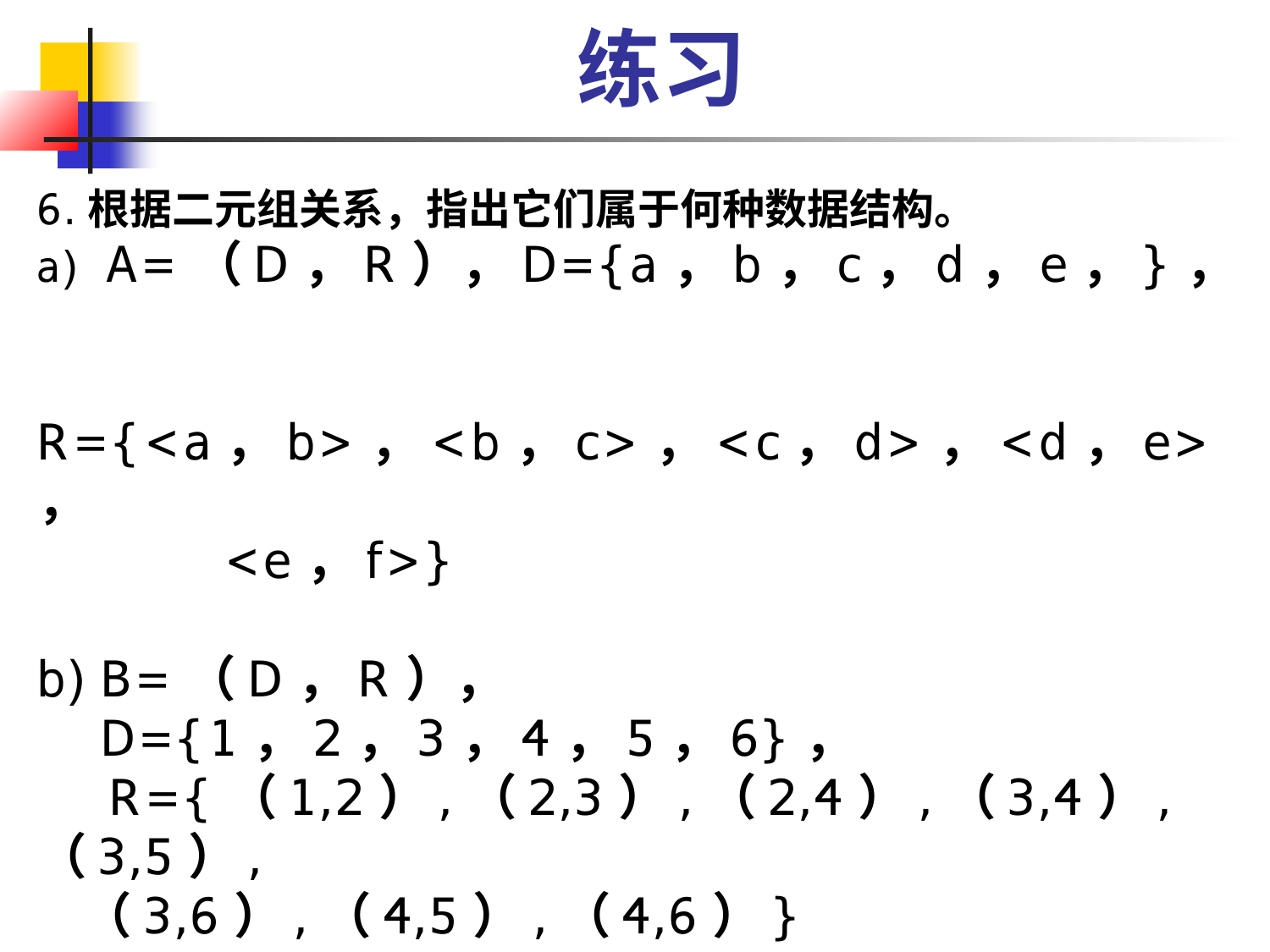

练习
6.根据二元组关系，指出它们属于何种数据结构。
a)  A=（D，R），D={a，b，c，d，e，}，
     R={<a，b>，<b，c>，<c，d>，<d，e>，
             <e，f>}

B=（D，R）， D={1，2，3，4，5，6}，
     R={（1,2）,（2,3）,（2,4）,（3,4）,（3,5）,
   （3,6）,（4,5）,（4,6）}

C=（D，R）， D={a，b，c，d，e，f，g，h}，
     R={<d,b>,<d,g>,<d,a>,<b,c>,<g,e>,<g,h>,
             <e,f>}